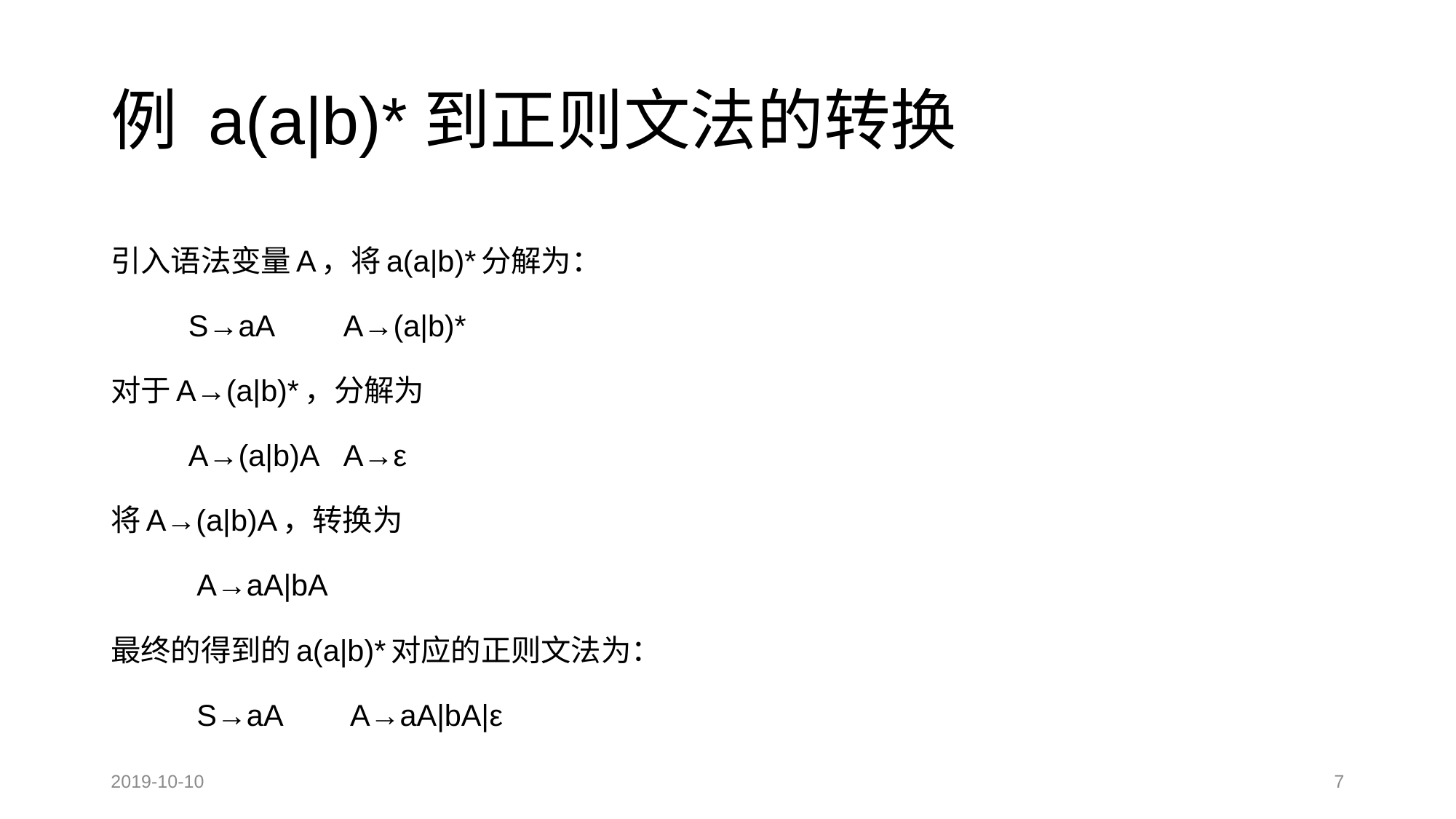

# 例 a(a|b)*到正则文法的转换
引入语法变量A，将a(a|b)*分解为：
	S→aA	A→(a|b)*
对于A→(a|b)*，分解为
	A→(a|b)A		A→ε
将A→(a|b)A，转换为
	 A→aA|bA
最终的得到的a(a|b)*对应的正则文法为：
	 S→aA		 A→aA|bA|ε
2019-10-10
7